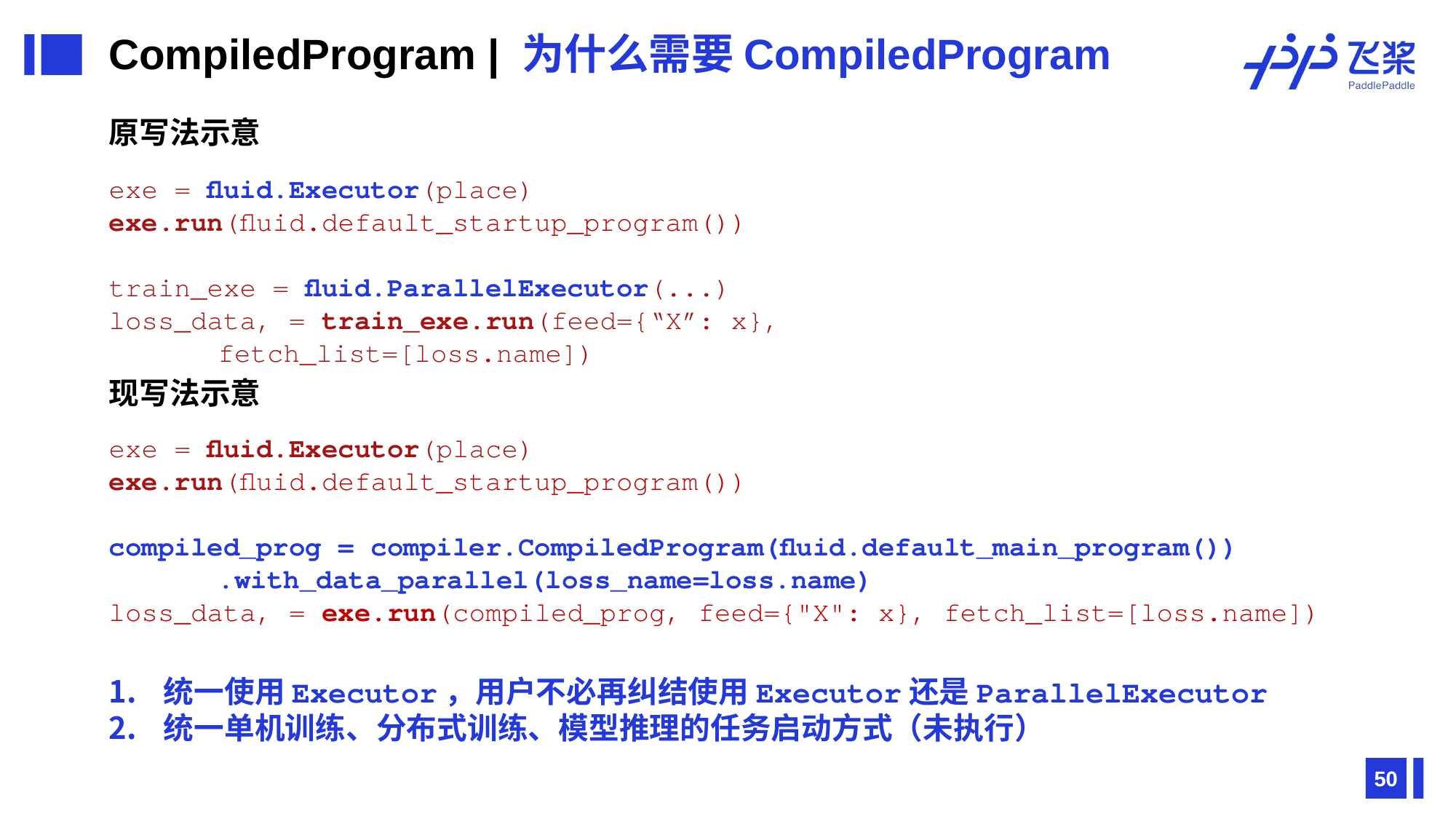

CompiledProgram | 为什么需要CompiledProgram
原写法示意
exe = fluid.Executor(place)
exe.run(fluid.default_startup_program())
train_exe = fluid.ParallelExecutor(...)
loss_data, = train_exe.run(feed={“X”: x},
	fetch_list=[loss.name])
现写法示意
exe = fluid.Executor(place)
exe.run(fluid.default_startup_program())
compiled_prog = compiler.CompiledProgram(fluid.default_main_program())
	.with_data_parallel(loss_name=loss.name)
loss_data, = exe.run(compiled_prog, feed={"X": x}, fetch_list=[loss.name])
统一使用Executor，用户不必再纠结使用Executor还是ParallelExecutor
统一单机训练、分布式训练、模型推理的任务启动方式（未执行）

50